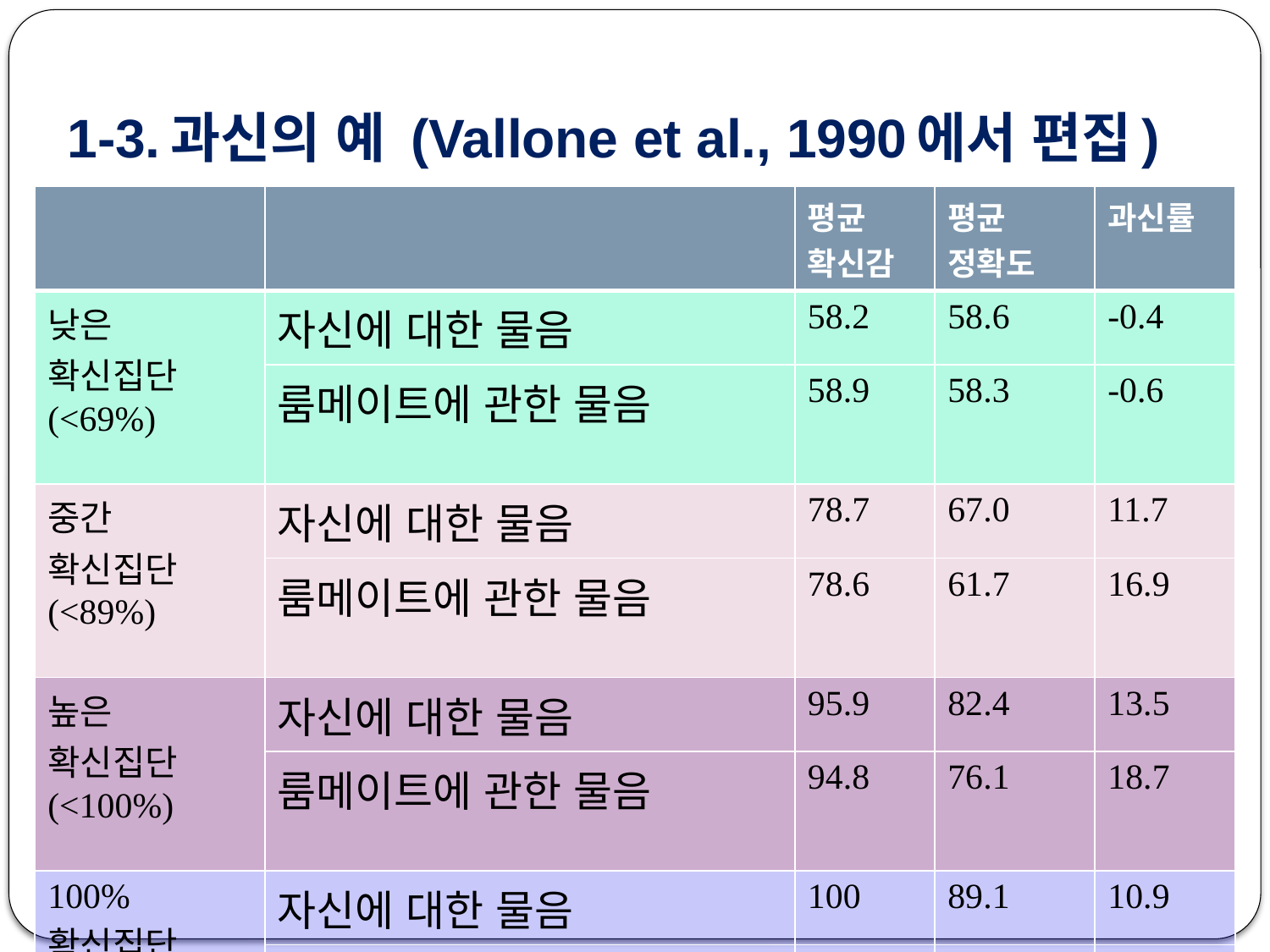

# 1-3.과신의 예 (Vallone et al., 1990에서 편집)
|  |  | 평균 확신감 | 평균 정확도 | 과신률 |
| --- | --- | --- | --- | --- |
| 낮은 확신집단 (<69%) | 자신에 대한 물음 | 58.2 | 58.6 | -0.4 |
|  | 룸메이트에 관한 물음 | 58.9 | 58.3 | -0.6 |
| 중간 확신집단 (<89%) | 자신에 대한 물음 | 78.7 | 67.0 | 11.7 |
|  | 룸메이트에 관한 물음 | 78.6 | 61.7 | 16.9 |
| 높은 확신집단 (<100%) | 자신에 대한 물음 | 95.9 | 82.4 | 13.5 |
|  | 룸메이트에 관한 물음 | 94.8 | 76.1 | 18.7 |
| 100% 확신집단 (=100%) | 자신에 대한 물음 | 100 | 89.1 | 10.9 |
|  | 룸메이트에 관한 물음 | 100 | 82.8 | 17.2 |